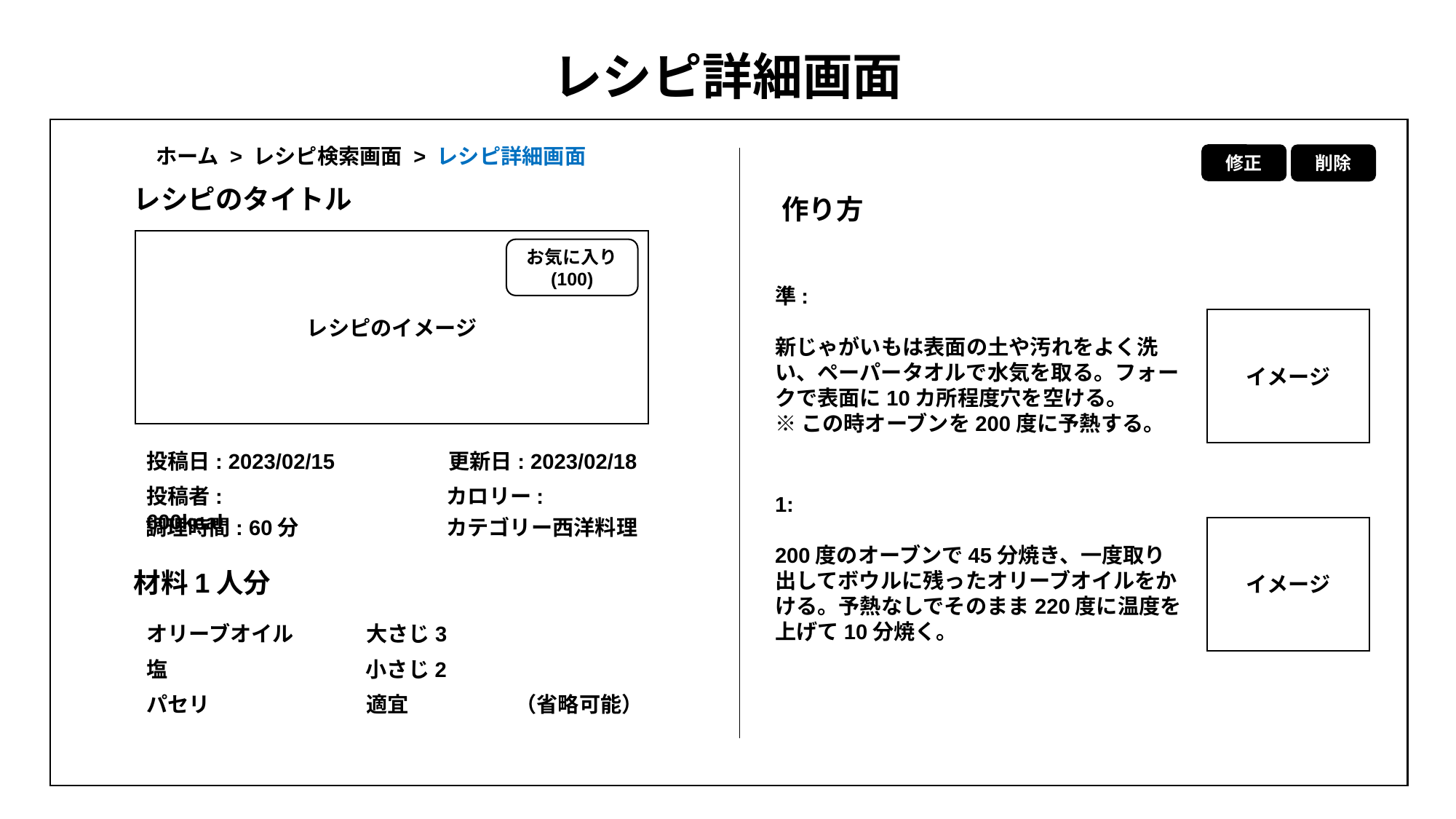

パスワード

# レシピ詳細画面

ホーム > レシピ検索画面 > レシピ詳細画面
修正
削除
レシピのタイトル
作り方
レシピのイメージ
お気に入り
(100)
準:

新じゃがいもは表面の土や汚れをよく洗い、ペーパータオルで水気を取る。フォークで表面に10カ所程度穴を空ける。
※この時オーブンを200度に予熱する。
イメージ
更新日: 2023/02/18
投稿日: 2023/02/15
投稿者: 　　　　　　　　　　カロリー: 600kcal
1:

200度のオーブンで45分焼き、一度取り出してボウルに残ったオリーブオイルをかける。予熱なしでそのまま220度に温度を上げて10分焼く。
調理時間: 60分　                     カテゴリー西洋料理
イメージ
材料1人分
オリーブオイル            大さじ3
塩                                 小さじ2
パセリ                          適宜　　　　　（省略可能）